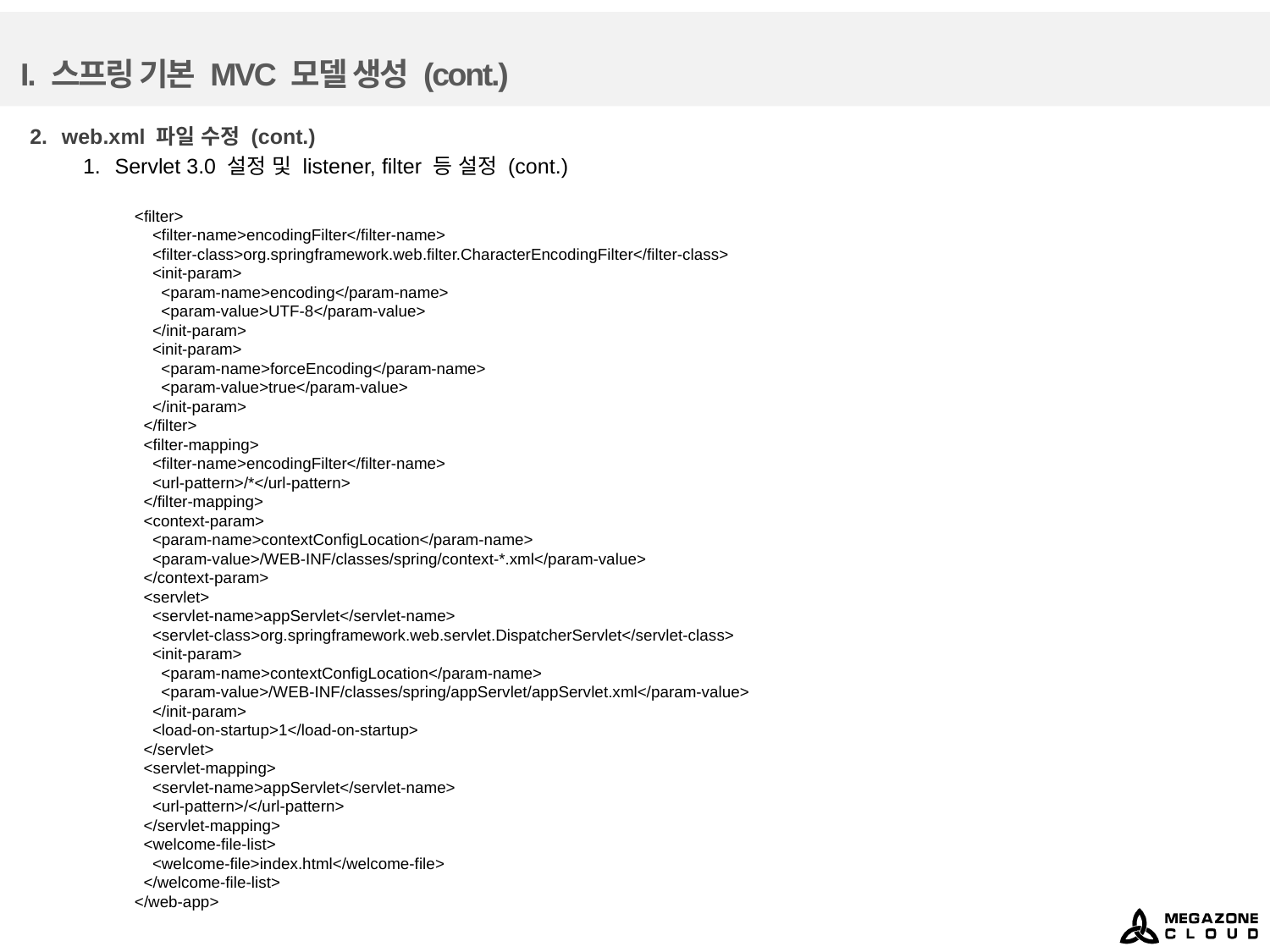

# I. 스프링 기본 MVC 모델 생성 (cont.)
web.xml 파일 수정 (cont.)
Servlet 3.0 설정 및 listener, filter 등 설정 (cont.)

<filter>
    <filter-name>encodingFilter</filter-name>
    <filter-class>org.springframework.web.filter.CharacterEncodingFilter</filter-class>
    <init-param>
      <param-name>encoding</param-name>
      <param-value>UTF-8</param-value>
    </init-param>
    <init-param>
      <param-name>forceEncoding</param-name>
      <param-value>true</param-value>
    </init-param>
  </filter>
  <filter-mapping>
    <filter-name>encodingFilter</filter-name>
    <url-pattern>/*</url-pattern>
  </filter-mapping>
  <context-param>
    <param-name>contextConfigLocation</param-name>
    <param-value>/WEB-INF/classes/spring/context-*.xml</param-value>
  </context-param>
  <servlet>
    <servlet-name>appServlet</servlet-name>
    <servlet-class>org.springframework.web.servlet.DispatcherServlet</servlet-class>
    <init-param>
      <param-name>contextConfigLocation</param-name>
      <param-value>/WEB-INF/classes/spring/appServlet/appServlet.xml</param-value>
    </init-param>
    <load-on-startup>1</load-on-startup>
  </servlet>
  <servlet-mapping>
    <servlet-name>appServlet</servlet-name>
    <url-pattern>/</url-pattern>
  </servlet-mapping>
  <welcome-file-list>
    <welcome-file>index.html</welcome-file>
  </welcome-file-list>
</web-app>